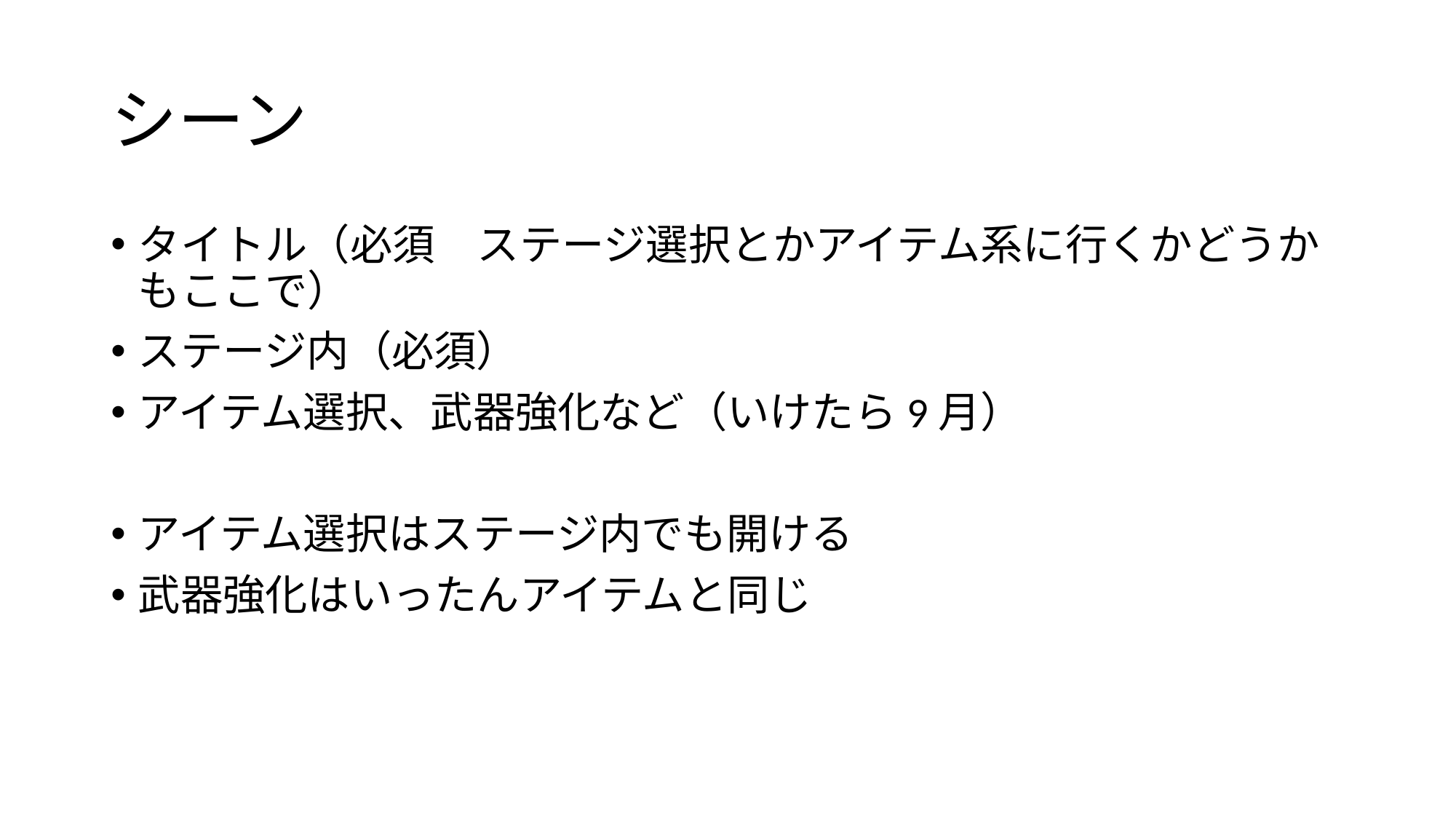

# シーン
タイトル（必須　ステージ選択とかアイテム系に行くかどうかもここで）
ステージ内（必須）
アイテム選択、武器強化など（いけたら9月）

アイテム選択はステージ内でも開ける
武器強化はいったんアイテムと同じ